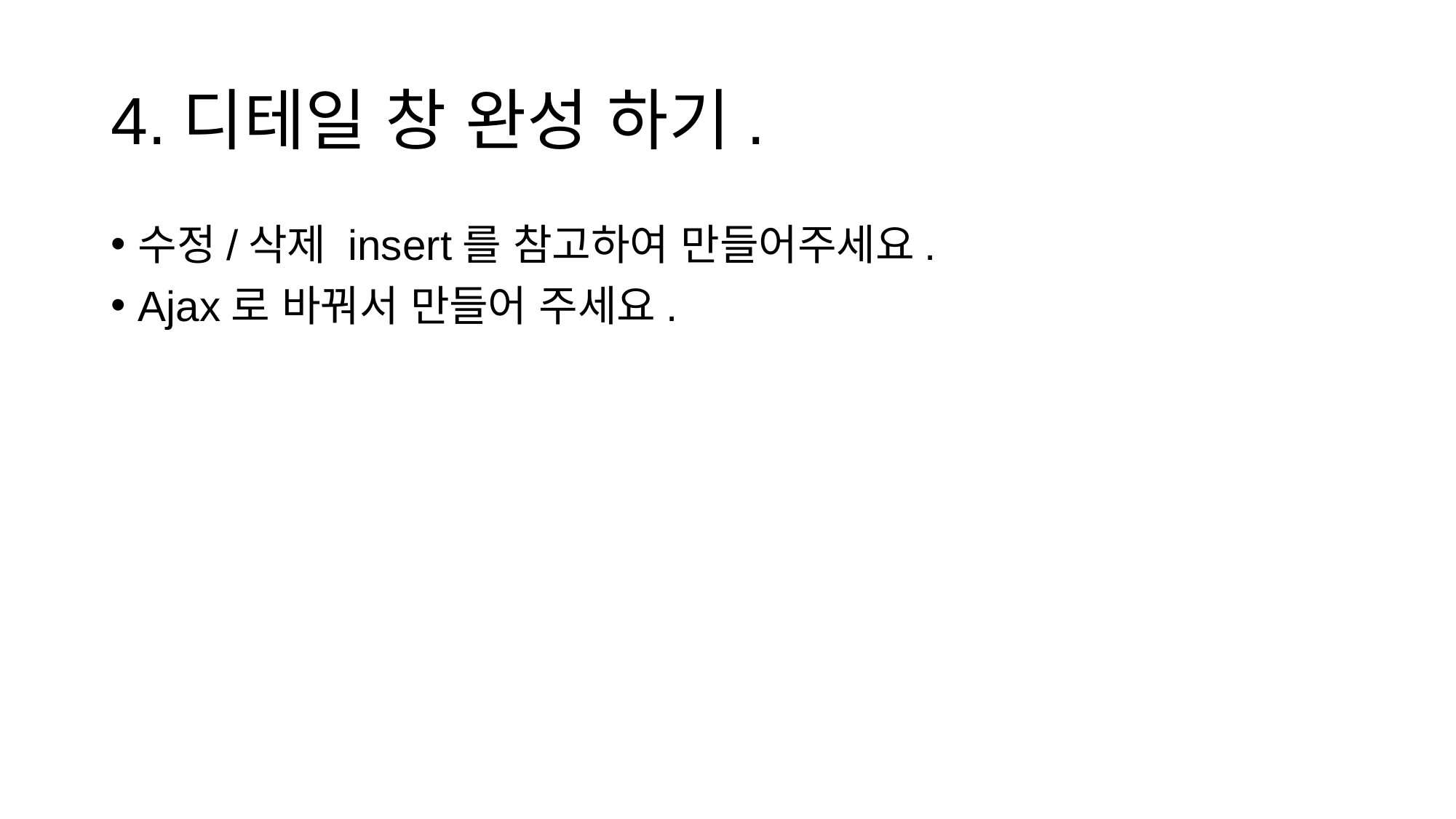

# 4.디테일 창 완성 하기.
수정/삭제 insert를 참고하여 만들어주세요.
Ajax로 바꿔서 만들어 주세요.